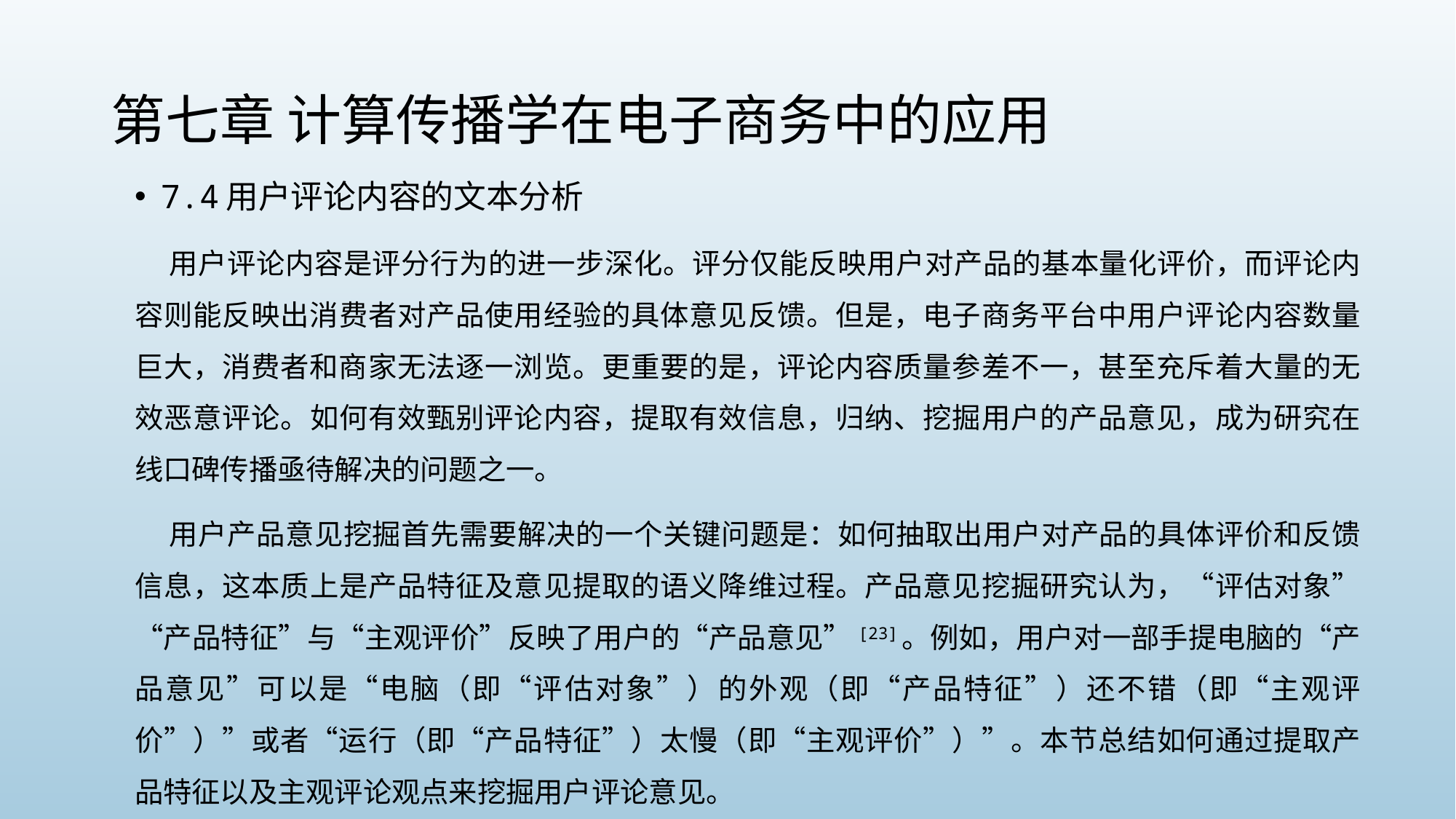

# 第七章 计算传播学在电子商务中的应用
7.4用户评论内容的文本分析
    用户评论内容是评分行为的进一步深化。评分仅能反映用户对产品的基本量化评价，而评论内容则能反映出消费者对产品使用经验的具体意见反馈。但是，电子商务平台中用户评论内容数量巨大，消费者和商家无法逐一浏览。更重要的是，评论内容质量参差不一，甚至充斥着大量的无效恶意评论。如何有效甄别评论内容，提取有效信息，归纳、挖掘用户的产品意见，成为研究在线口碑传播亟待解决的问题之一。
    用户产品意见挖掘首先需要解决的一个关键问题是：如何抽取出用户对产品的具体评价和反馈信息，这本质上是产品特征及意见提取的语义降维过程。产品意见挖掘研究认为，“评估对象”“产品特征”与“主观评价”反映了用户的“产品意见”[23]。例如，用户对一部手提电脑的“产品意见”可以是“电脑（即“评估对象”）的外观（即“产品特征”）还不错（即“主观评价”）”或者“运行（即“产品特征”）太慢（即“主观评价”）”。本节总结如何通过提取产品特征以及主观评论观点来挖掘用户评论意见。